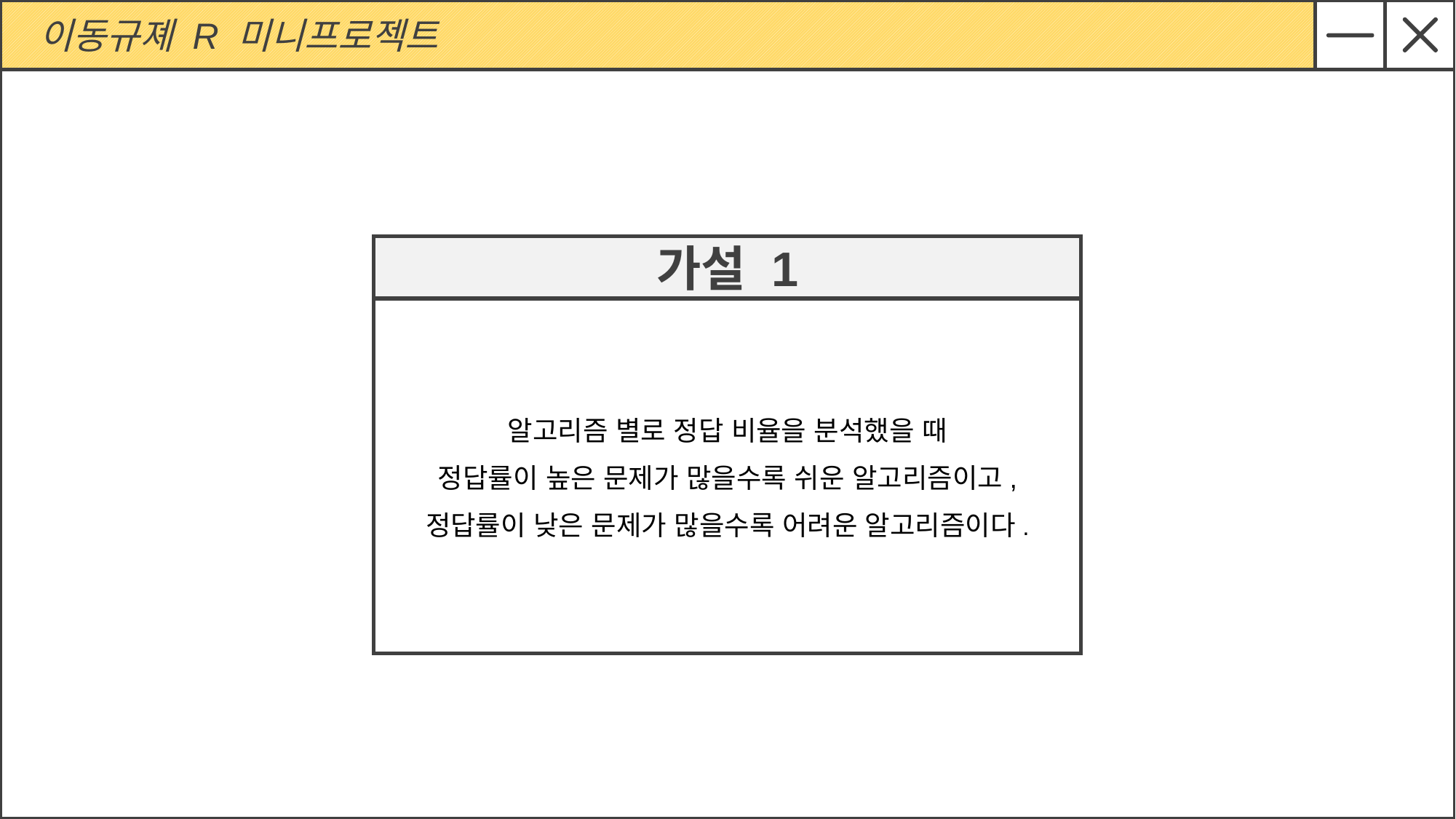

이동규졔 R 미니프로젝트

가설 1
알고리즘 별로 정답 비율을 분석했을 때
정답률이 높은 문제가 많을수록 쉬운 알고리즘이고,
정답률이 낮은 문제가 많을수록 어려운 알고리즘이다.